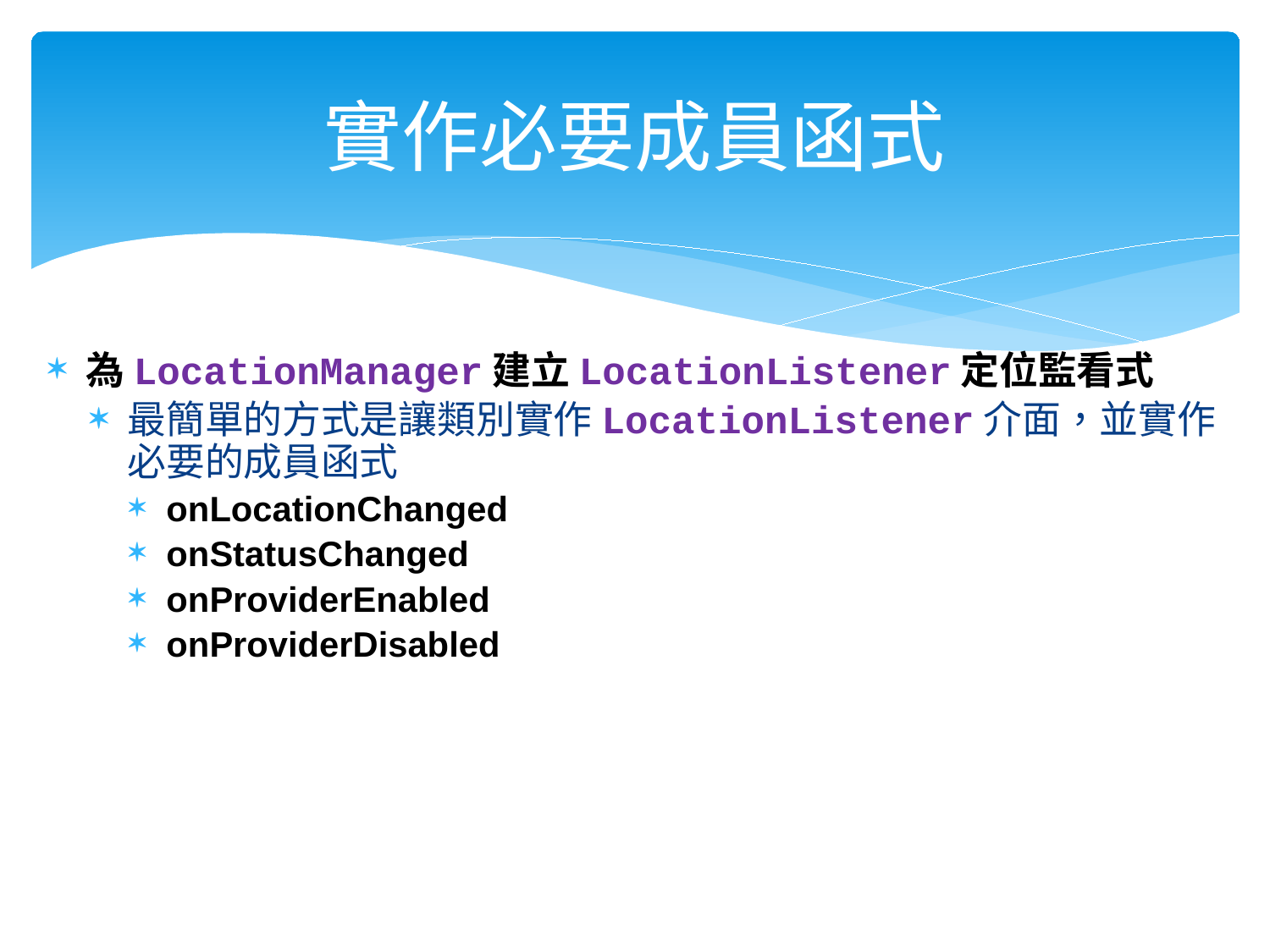

# 實作必要成員函式
為LocationManager建立LocationListener定位監看式
最簡單的方式是讓類別實作LocationListener介面，並實作必要的成員函式
onLocationChanged
onStatusChanged
onProviderEnabled
onProviderDisabled